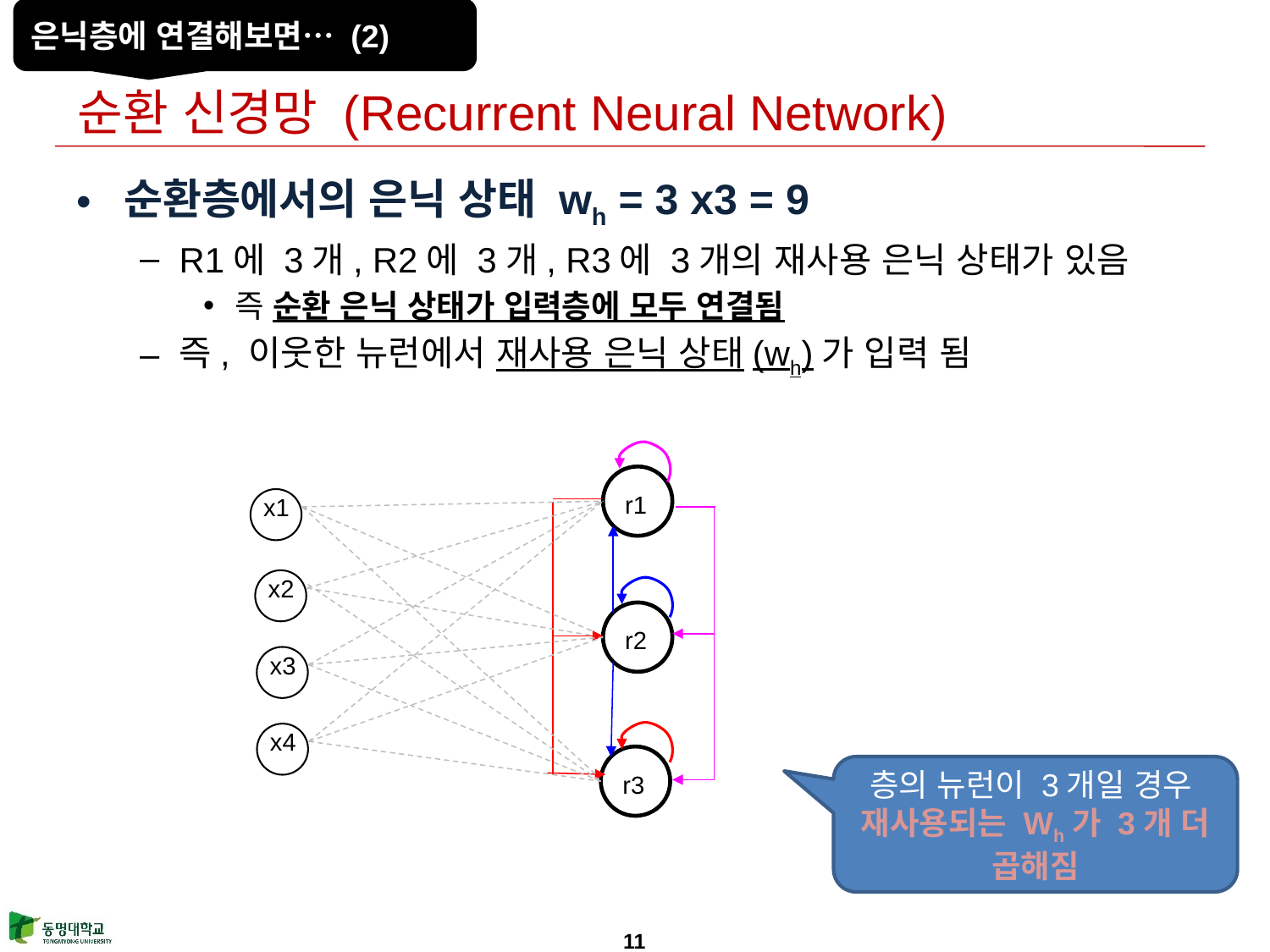

은닉층에 연결해보면… (2)
# 순환 신경망 (Recurrent Neural Network)
순환층에서의 은닉 상태 wh = 3 x3 = 9
R1에 3개, R2에 3개, R3에 3개의 재사용 은닉 상태가 있음
즉 순환 은닉 상태가 입력층에 모두 연결됨
즉, 이웃한 뉴런에서 재사용 은닉 상태(wh)가 입력 됨

r1
x1

x2

r2
x3

x4

r3
층의 뉴런이 3개일 경우
재사용되는 Wh가 3개 더 곱해짐
11